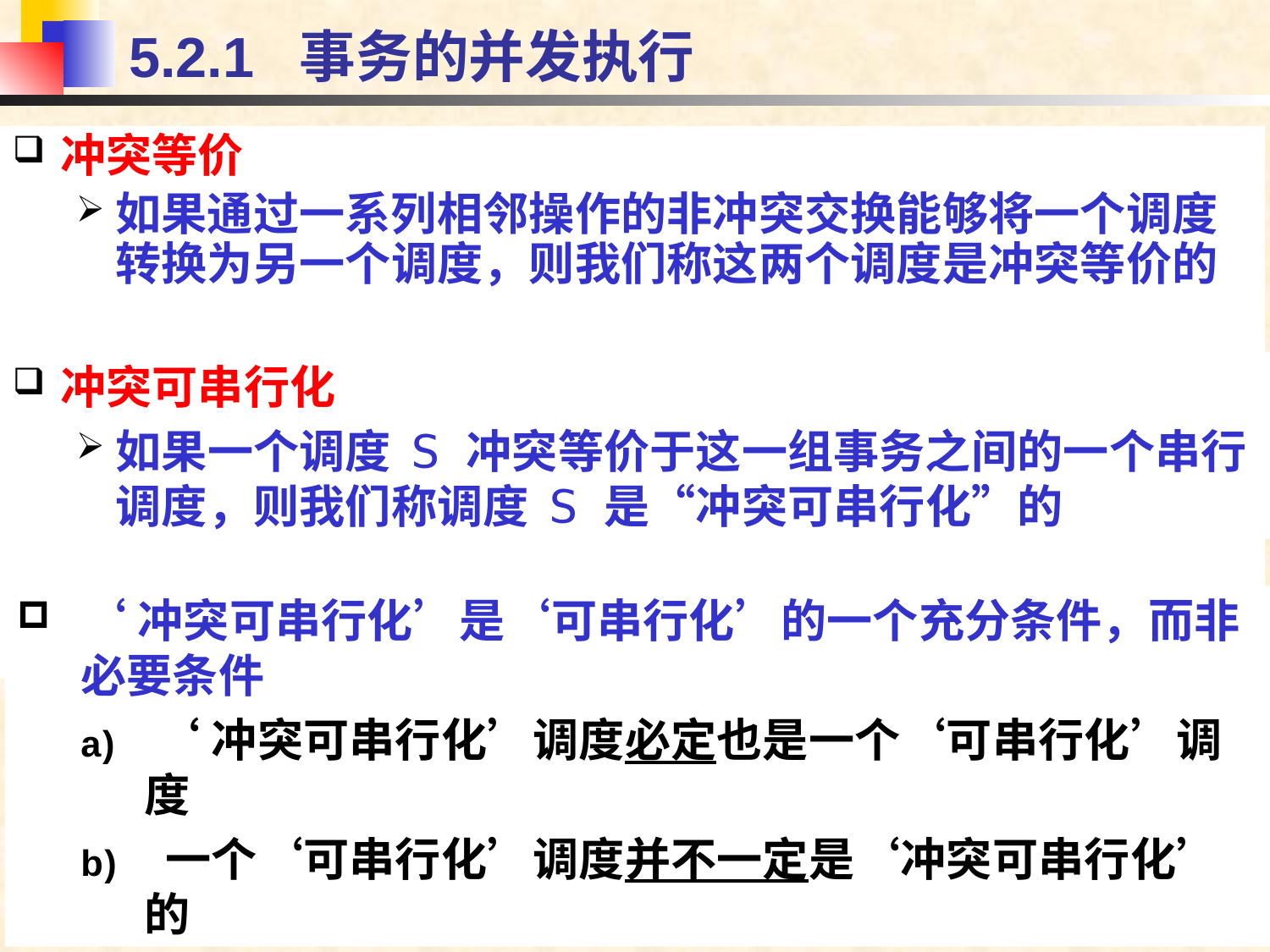

# 5.2.1  事务的并发执行
冲突等价
如果通过一系列相邻操作的非冲突交换能够将一个调度转换为另一个调度，则我们称这两个调度是冲突等价的
冲突可串行化
如果一个调度 S 冲突等价于这一组事务之间的一个串行调度，则我们称调度 S 是“冲突可串行化”的
‘冲突可串行化’是‘可串行化’的一个充分条件，而非必要条件
 ‘冲突可串行化’调度必定也是一个‘可串行化’调度
 一个‘可串行化’调度并不一定是‘冲突可串行化’的
77